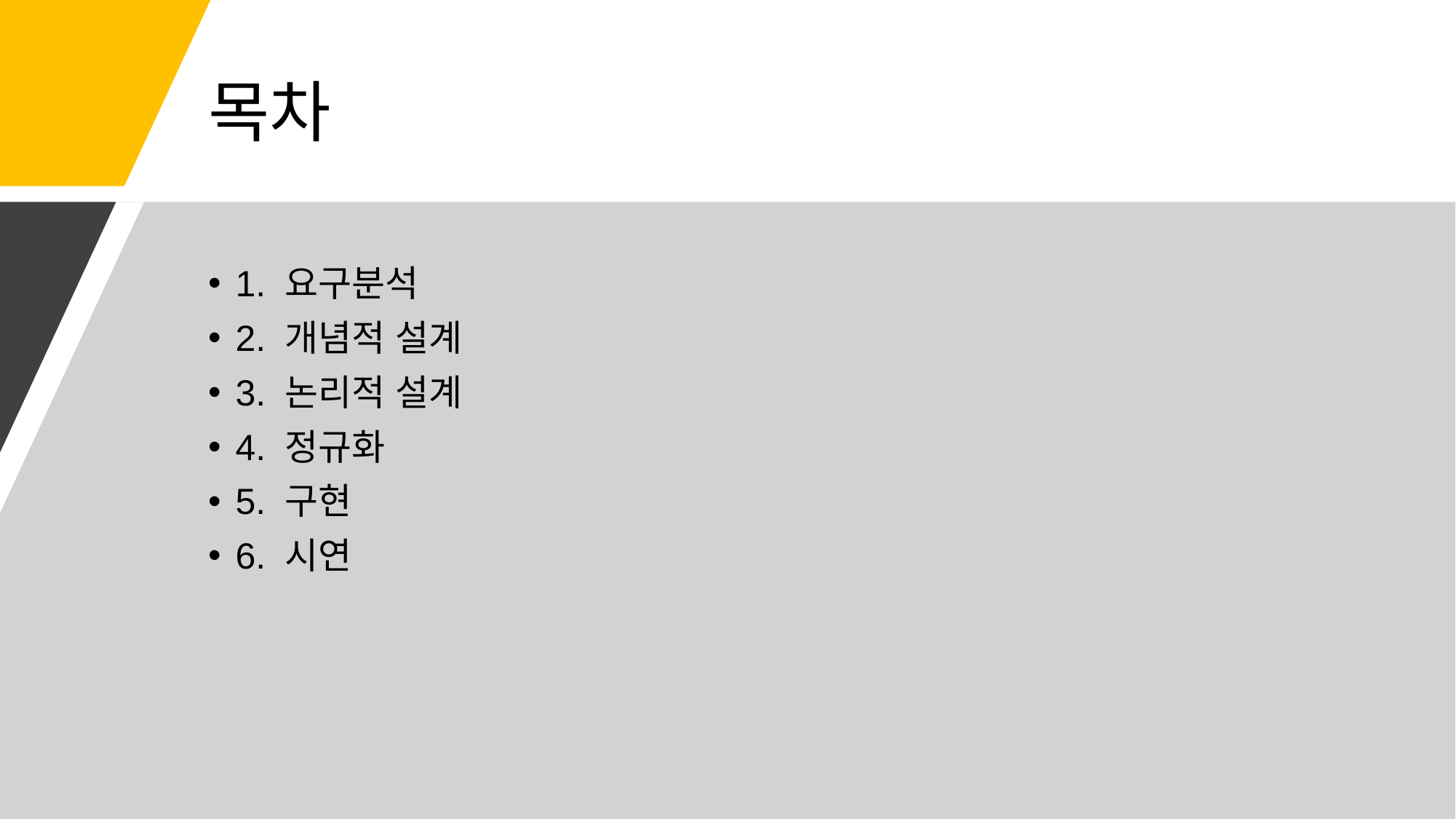

# 목차

1. 요구분석
2. 개념적 설계
3. 논리적 설계
4. 정규화
5. 구현
6. 시연